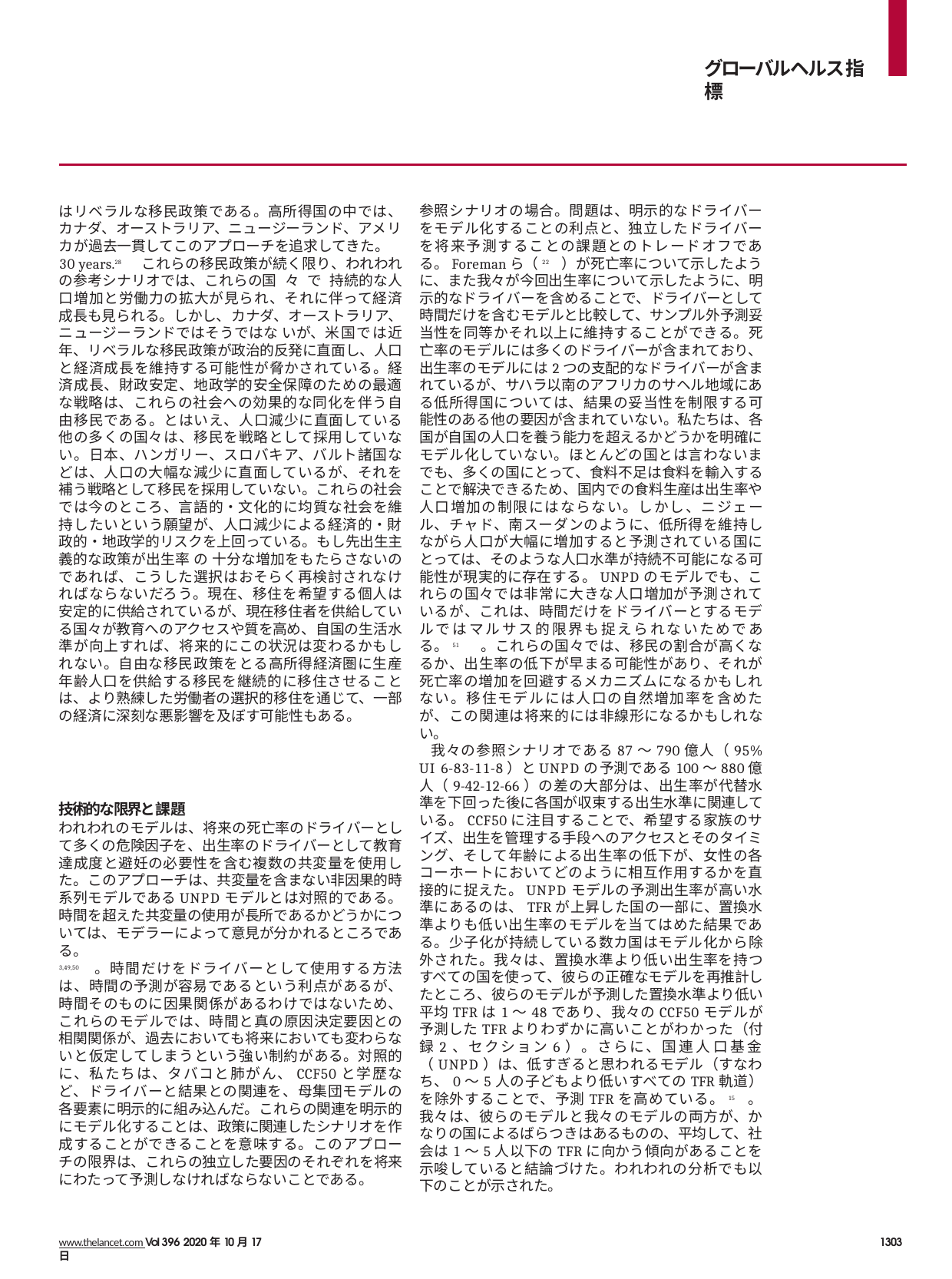

グローバルヘルス指標

参照シナリオの場合。問題は、明示的なドライバーをモデル化することの利点と、独立したドライバーを将来予測することの課題とのトレードオフである。Foremanら（22  ）が死亡率について示したように、また我々が今回出生率について示したように、明示的なドライバーを含めることで、ドライバーとして時間だけを含むモデルと比較して、サンプル外予測妥当性を同等かそれ以上に維持することができる。死亡率のモデルには多くのドライバーが含まれており、出生率のモデルには2つの支配的なドライバーが含まれているが、サハラ以南のアフリカのサヘル地域にある低所得国については、結果の妥当性を制限する可能性のある他の要因が含まれていない。私たちは、各国が自国の人口を養う能力を超えるかどうかを明確にモデル化していない。ほとんどの国とは言わないまでも、多くの国にとって、食料不足は食料を輸入することで解決できるため、国内での食料生産は出生率や人口増加の制限にはならない。しかし、ニジェール、チャド、南スーダンのように、低所得を維持しながら人口が大幅に増加すると予測されている国にとっては、そのような人口水準が持続不可能になる可能性が現実的に存在する。UNPDのモデルでも、これらの国々では非常に大きな人口増加が予測されているが、これは、時間だけをドライバーとするモデルではマルサス的限界も捉えられないためである。51  。これらの国々では、移民の割合が高くなるか、出生率の低下が早まる可能性があり、それが死亡率の増加を回避するメカニズムになるかもしれない。移住モデルには人口の自然増加率を含めたが、この関連は将来的には非線形になるかもしれない。
我々の参照シナリオである87～790億人（95% UI 6-83-11-8）とUNPDの予測である100～880億人（9-42-12-66）の差の大部分は、出生率が代替水準を下回った後に各国が収束する出生水準に関連している。CCF50に注目することで、希望する家族のサイズ、出生を管理する手段へのアクセスとそのタイミング、そして年齢による出生率の低下が、女性の各コーホートにおいてどのように相互作用するかを直接的に捉えた。UNPDモデルの予測出生率が高い水準にあるのは、TFRが上昇した国の一部に、置換水準よりも低い出生率のモデルを当てはめた結果である。少子化が持続している数カ国はモデル化から除外された。我々は、置換水準より低い出生率を持つすべての国を使って、彼らの正確なモデルを再推計したところ、彼らのモデルが予測した置換水準より低い平均TFRは1～48であり、我々のCCF50モデルが予測したTFRよりわずかに高いことがわかった（付録2、セクション6）。さらに、国連人口基金（UNPD）は、低すぎると思われるモデル（すなわち、0～5人の子どもより低いすべてのTFR軌道）を除外することで、予測TFRを高めている。15  。我々は、彼らのモデルと我々のモデルの両方が、かなりの国によるばらつきはあるものの、平均して、社会は1～5人以下のTFRに向かう傾向があることを示唆していると結論づけた。われわれの分析でも以下のことが示された。
はリベラルな移民政策である。高所得国の中では、カナダ、オーストラリア、ニュージーランド、アメリカが過去一貫してこのアプローチを追求してきた。
30 years.28   これらの移民政策が続く限り、われわれの参考シナリオでは、これらの国々で持続的な人口増加と労働力の拡大が見られ、それに伴って経済成長も見られる。しかし、カナダ、オーストラリア、ニュージーランドではそうではな いが、米国では近年、リベラルな移民政策が政治的反発に直面し、人口と経済成長を維持する可能性が脅かされている。経済成長、財政安定、地政学的安全保障のための最適な戦略は、これらの社会への効果的な同化を伴う自由移民である。とはいえ、人口減少に直面している他の多くの国々は、移民を戦略として採用していない。日本、ハンガリー、スロバキア、バルト諸国などは、人口の大幅な減少に直面しているが、それを補う戦略として移民を採用していない。これらの社会では今のところ、言語的・文化的に均質な社会を維持したいという願望が、人口減少による経済的・財政的・地政学的リスクを上回っている。もし先出生主義的な政策が出生率の十分な増加をもたらさないのであれば、こうした選択はおそらく再検討されなければならないだろう。現在、移住を希望する個人は安定的に供給されているが、現在移住者を供給している国々が教育へのアクセスや質を高め、自国の生活水準が向上すれば、将来的にこの状況は変わるかもしれない。自由な移民政策をとる高所得経済圏に生産年齢人口を供給する移民を継続的に移住させることは、より熟練した労働者の選択的移住を通じて、一部の経済に深刻な悪影響を及ぼす可能性もある。
技術的な限界と課題
われわれのモデルは、将来の死亡率のドライバーとして多くの危険因子を、出生率のドライバーとして教育達成度と避妊の必要性を含む複数の共変量を使用した。このアプローチは、共変量を含まない非因果的時系列モデルであるUNPDモデルとは対照的である。時間を超えた共変量の使用が長所であるかどうかについては、モデラーによって意見が分かれるところである。
3,49,50  。時間だけをドライバーとして使用する方法は、時間の予測が容易であるという利点があるが、時間そのものに因果関係があるわけではないため、これらのモデルでは、時間と真の原因決定要因との相関関係が、過去においても将来においても変わらないと仮定してしまうという強い制約がある。対照的に、私たちは、タバコと肺がん、CCF50と学歴など、ドライバーと結果との関連を、母集団モデルの各要素に明示的に組み込んだ。これらの関連を明示的にモデル化することは、政策に関連したシナリオを作成することができることを意味する。このアプローチの限界は、これらの独立した要因のそれぞれを将来にわたって予測しなければならないことである。
www.thelancet.com Vol 396 2020年10月17日
1303